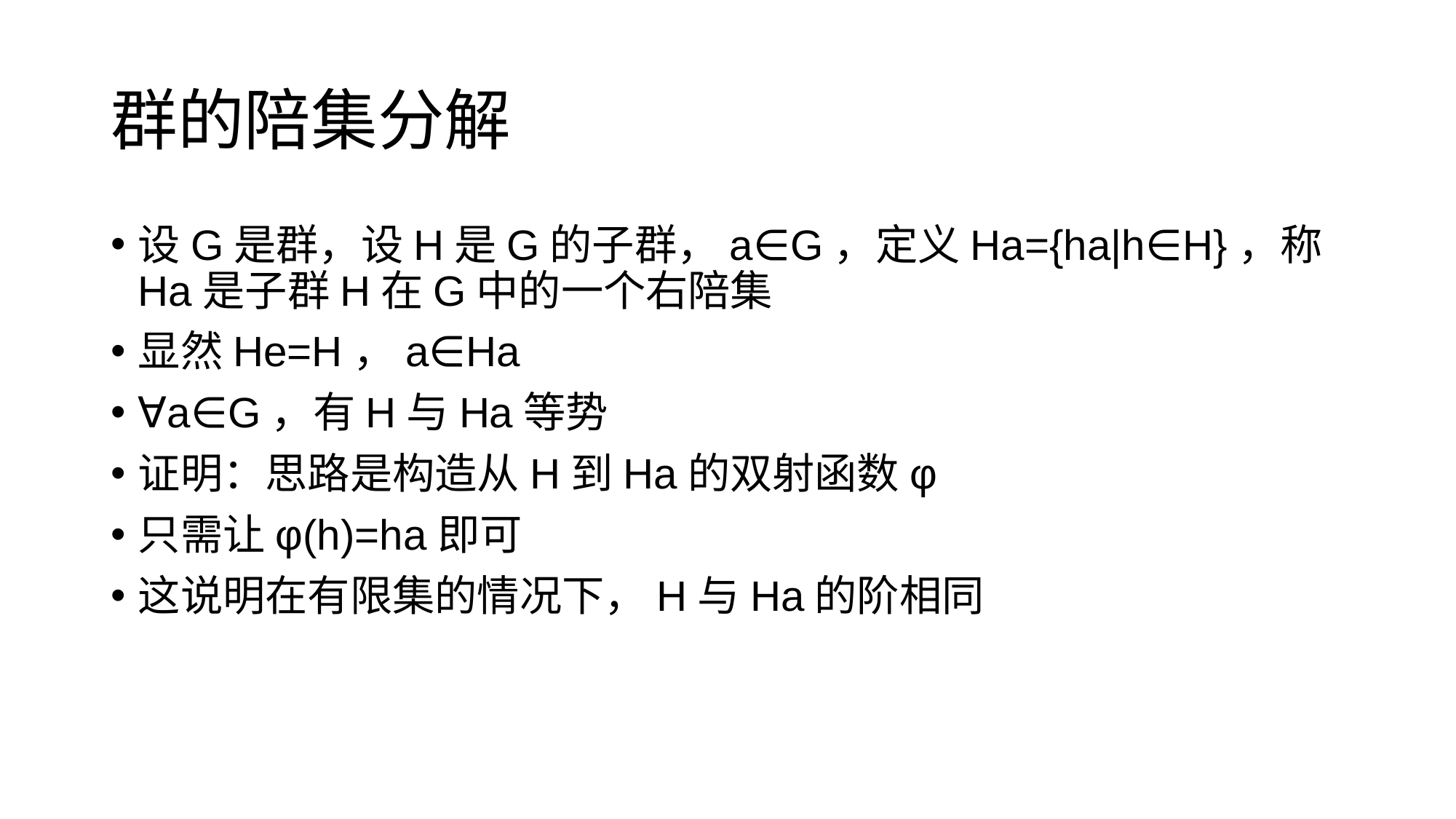

# 群的陪集分解
设G是群，设H是G的子群，a∈G，定义Ha={ha|h∈H}，称Ha是子群H在G中的一个右陪集
显然He=H，a∈Ha
∀a∈G，有H与Ha等势
证明：思路是构造从H到Ha的双射函数φ
只需让φ(h)=ha即可
这说明在有限集的情况下，H与Ha的阶相同